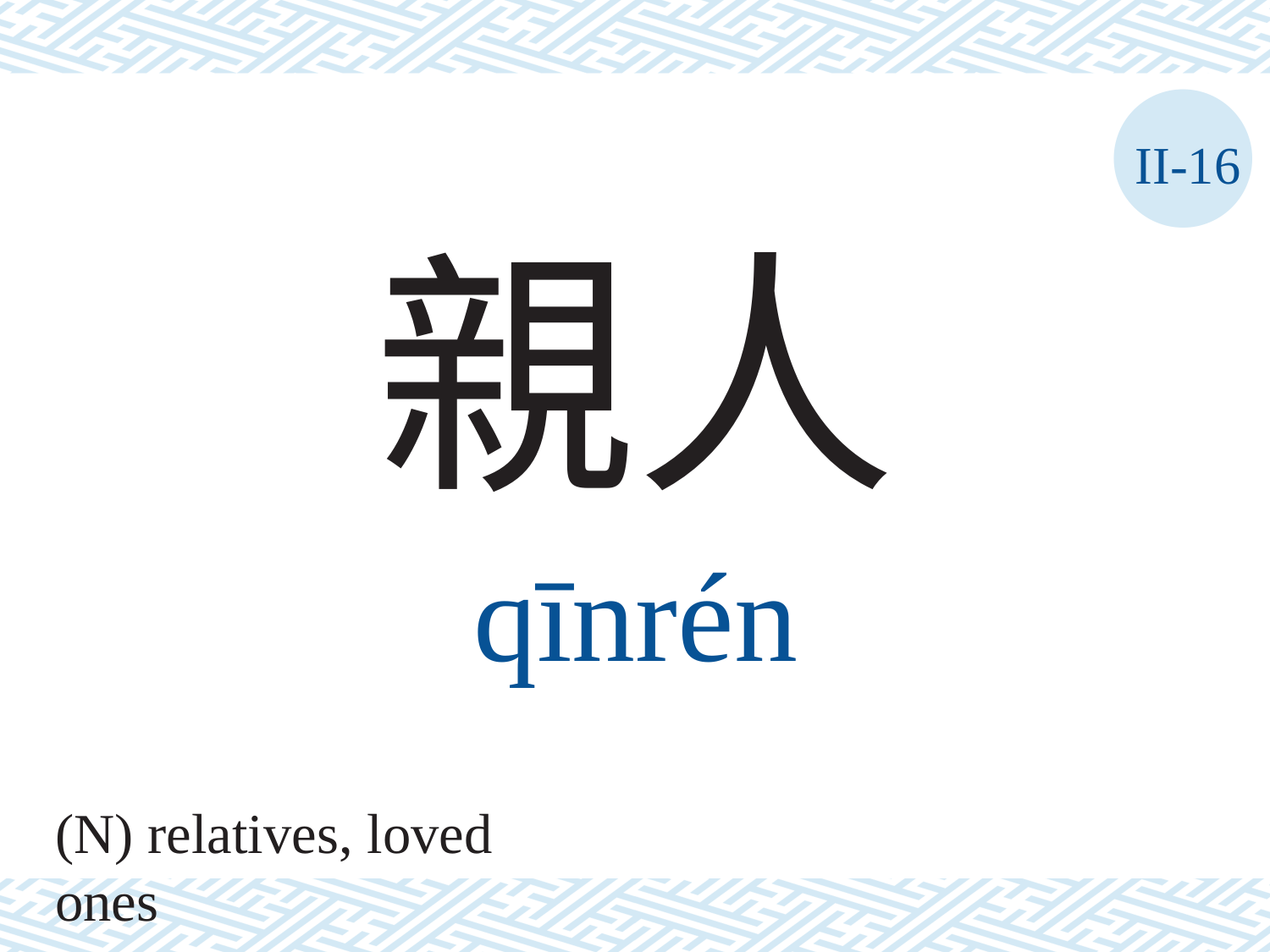

II-16
親人
qīnrén
(N) relatives, loved ones